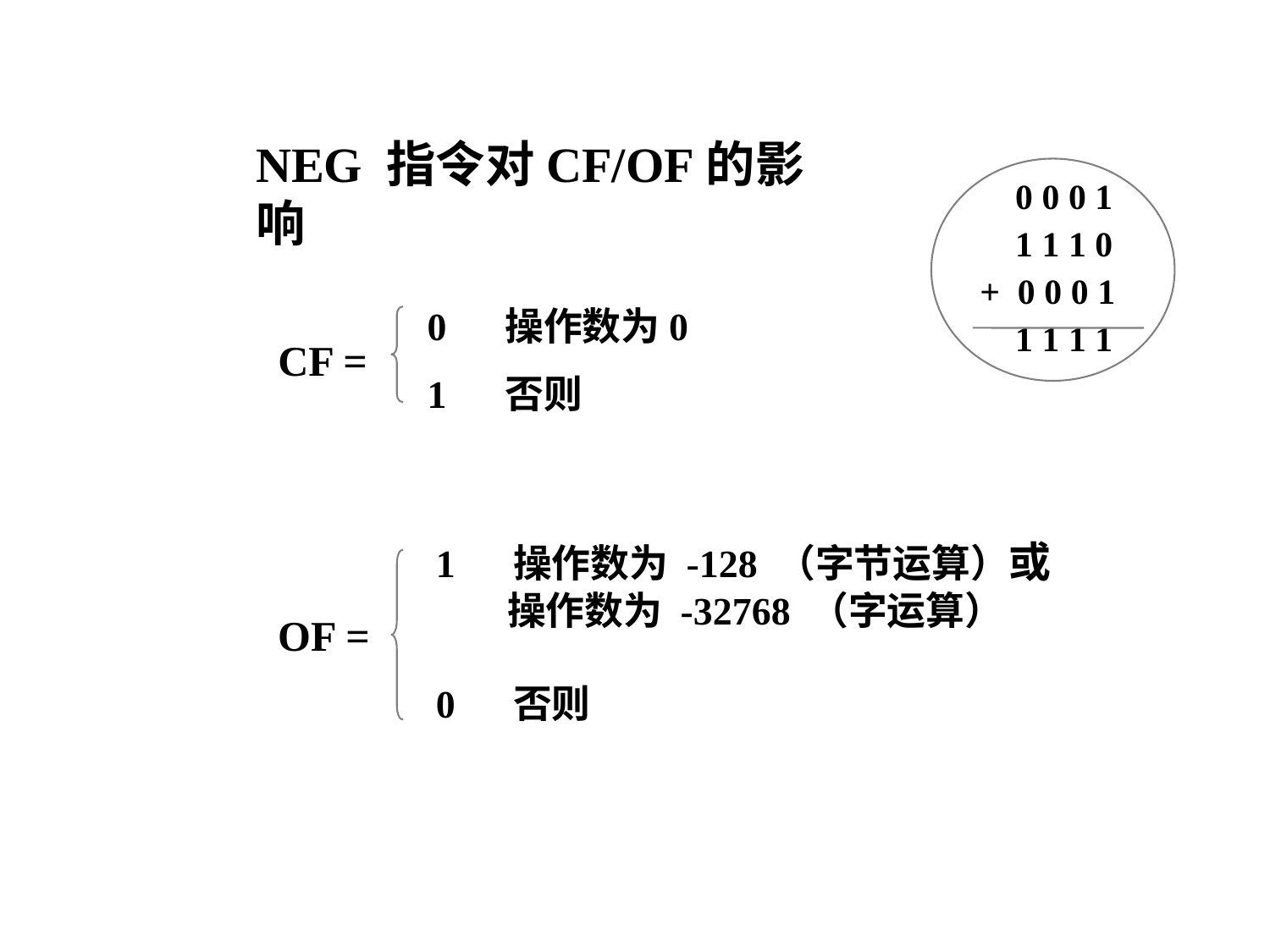

NEG 指令对CF/OF的影响

              0 0 0 1
              1 1 1 0
          +  0 0 0 1
              1 1 1 1
0     操作数为0
1     否则

CF =
1     操作数为 -128 （字节运算）或
       操作数为 -32768 （字运算）

0     否则

OF =